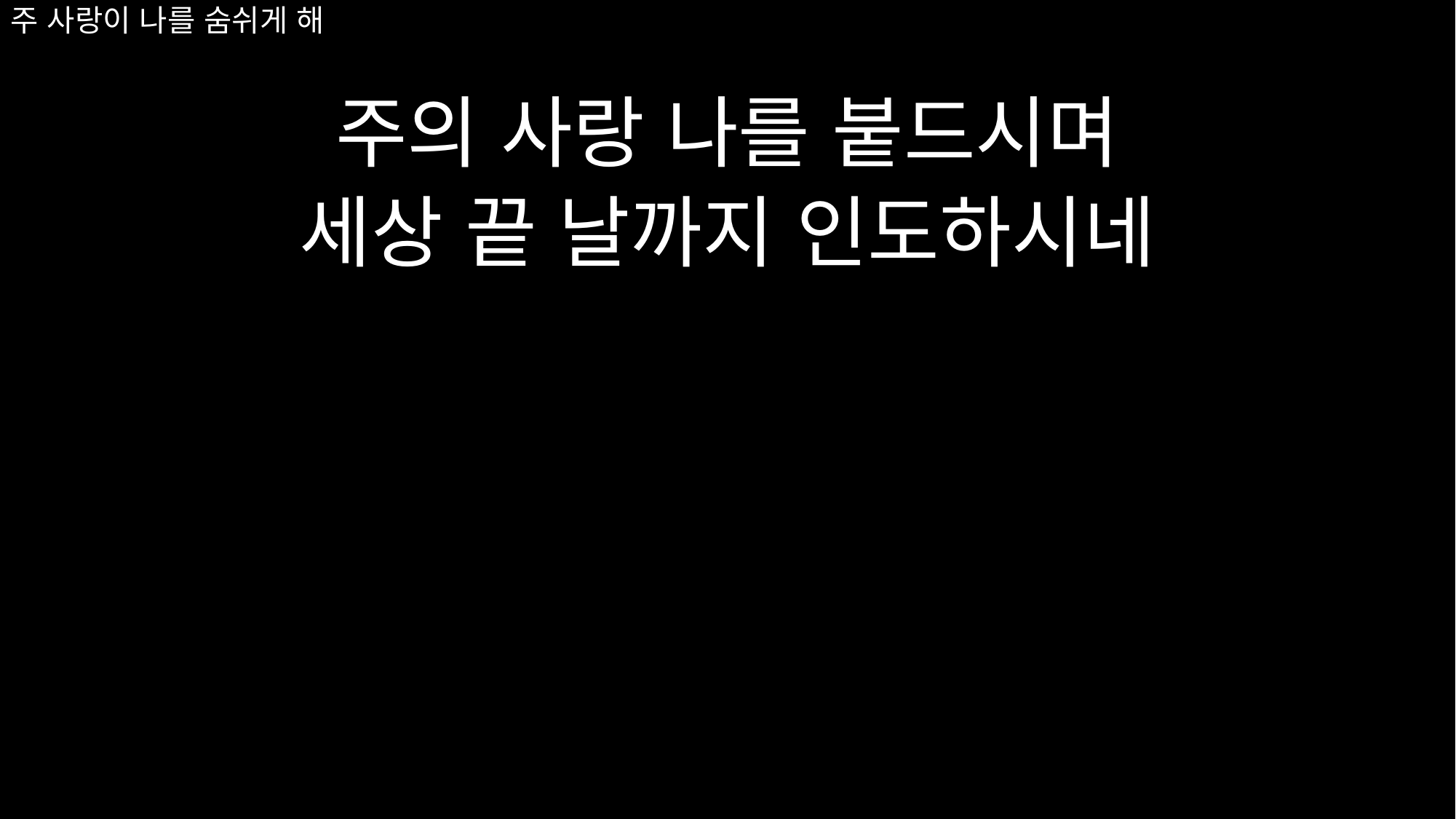

# 주 사랑이 나를 숨쉬게 해
주의 사랑 나를 붙드시며
세상 끝 날까지 인도하시네